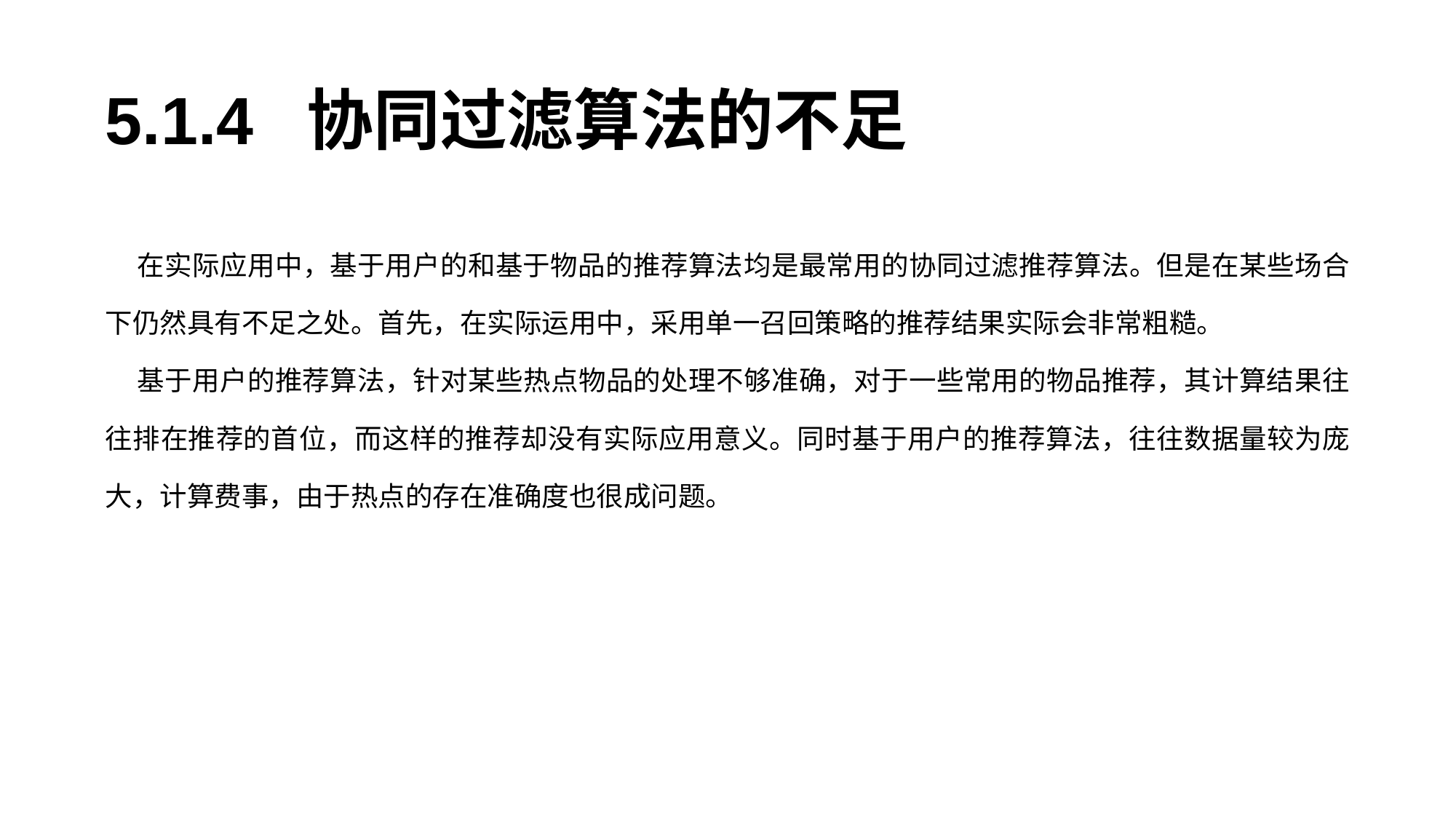

# 5.1.4  协同过滤算法的不足
在实际应用中，基于用户的和基于物品的推荐算法均是最常用的协同过滤推荐算法。但是在某些场合下仍然具有不足之处。首先，在实际运用中，采用单一召回策略的推荐结果实际会非常粗糙。
基于用户的推荐算法，针对某些热点物品的处理不够准确，对于一些常用的物品推荐，其计算结果往往排在推荐的首位，而这样的推荐却没有实际应用意义。同时基于用户的推荐算法，往往数据量较为庞大，计算费事，由于热点的存在准确度也很成问题。